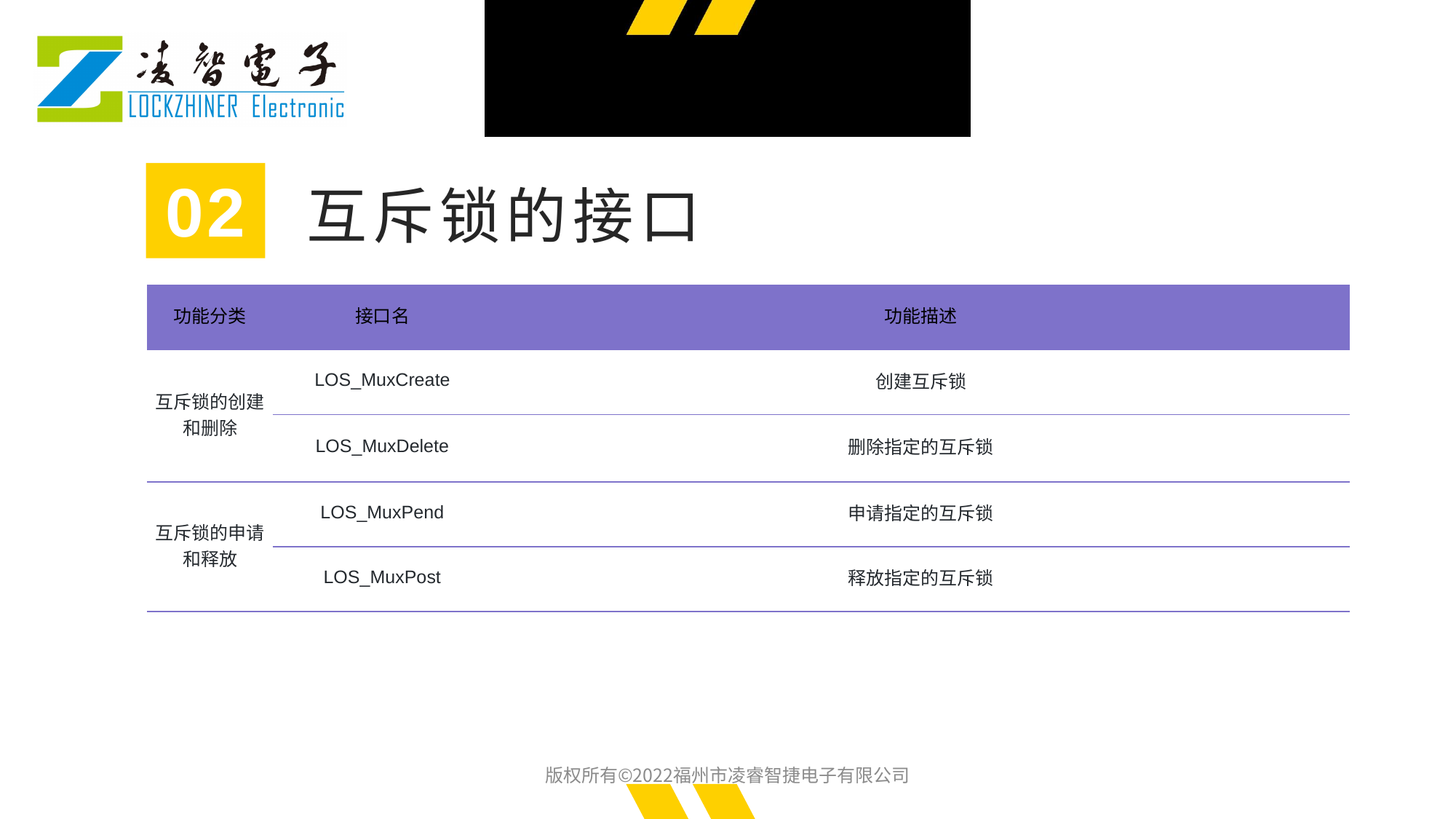

02
互斥锁的接口
| 功能分类 | 接口名 | 功能描述 |
| --- | --- | --- |
| 互斥锁的创建和删除 | LOS\_MuxCreate | 创建互斥锁 |
|  | LOS\_MuxDelete | 删除指定的互斥锁 |
| 互斥锁的申请和释放 | LOS\_MuxPend | 申请指定的互斥锁 |
|  | LOS\_MuxPost | 释放指定的互斥锁 |
版权所有©2022福州市凌睿智捷电子有限公司
5